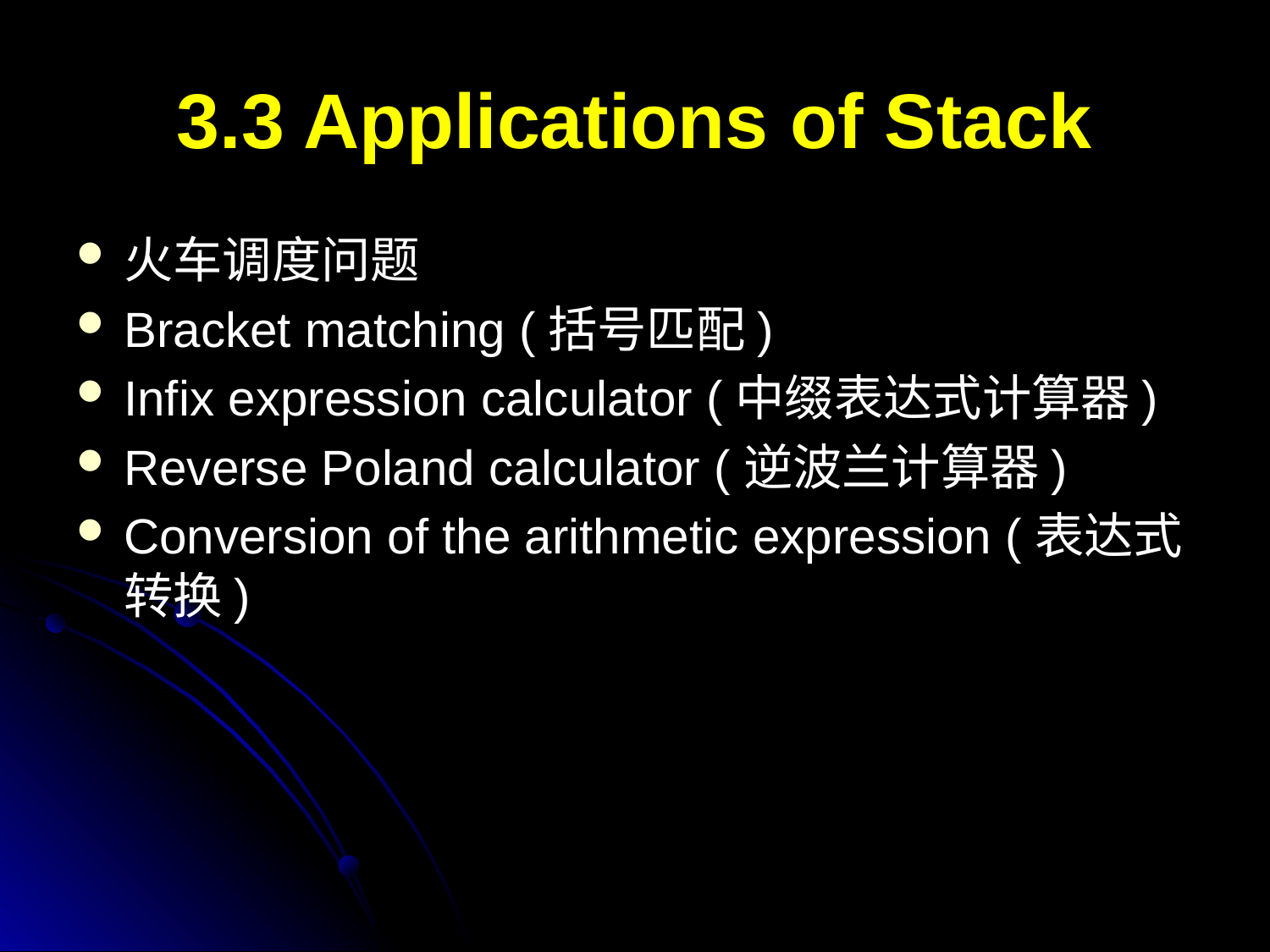

# 3.3 Applications of Stack
火车调度问题
Bracket matching (括号匹配)
Infix expression calculator (中缀表达式计算器)
Reverse Poland calculator (逆波兰计算器)
Conversion of the arithmetic expression (表达式转换)